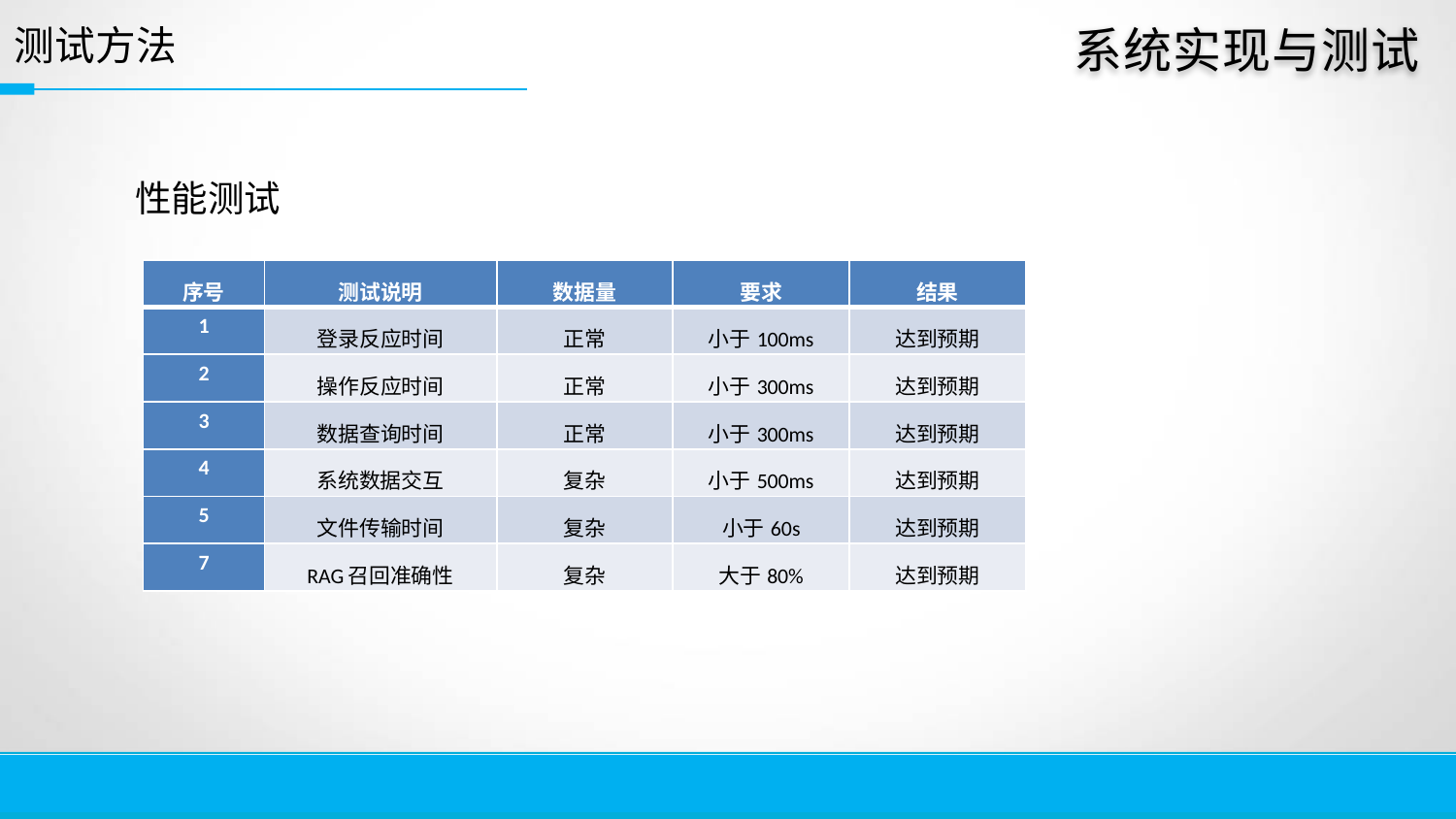

系统实现与测试
测试方法

性能测试
| 序号 | 测试说明 | 数据量 | 要求 | 结果 |
| --- | --- | --- | --- | --- |
| 1 | 登录反应时间 | 正常 | 小于100ms | 达到预期 |
| 2 | 操作反应时间 | 正常 | 小于300ms | 达到预期 |
| 3 | 数据查询时间 | 正常 | 小于300ms | 达到预期 |
| 4 | 系统数据交互 | 复杂 | 小于500ms | 达到预期 |
| 5 | 文件传输时间 | 复杂 | 小于60s | 达到预期 |
| 7 | RAG召回准确性 | 复杂 | 大于80% | 达到预期 |

11